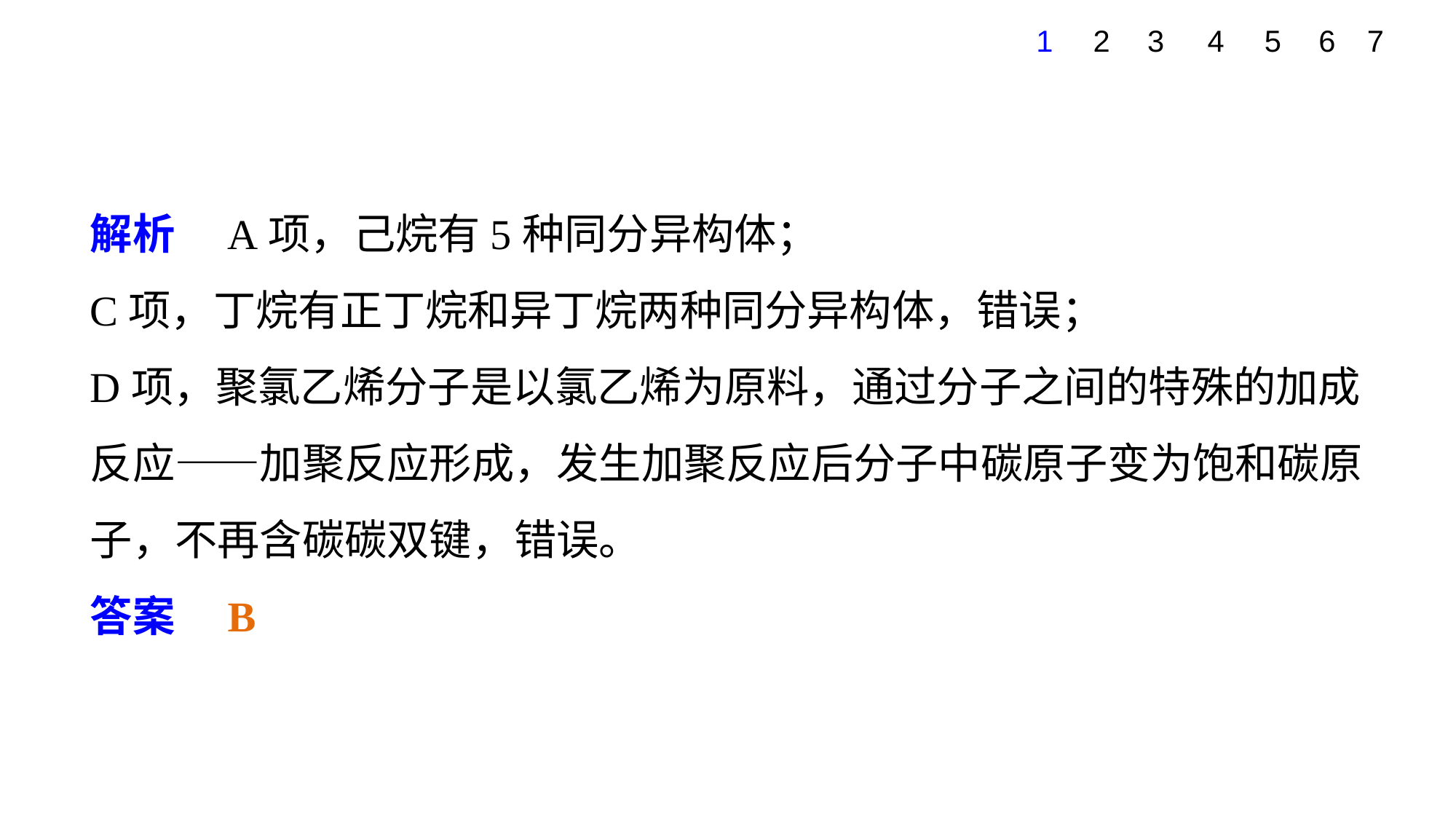

7
1
2
3
4
5
6
解析　A项，己烷有5种同分异构体；
C项，丁烷有正丁烷和异丁烷两种同分异构体，错误；
D项，聚氯乙烯分子是以氯乙烯为原料，通过分子之间的特殊的加成反应——加聚反应形成，发生加聚反应后分子中碳原子变为饱和碳原子，不再含碳碳双键，错误。
答案　B